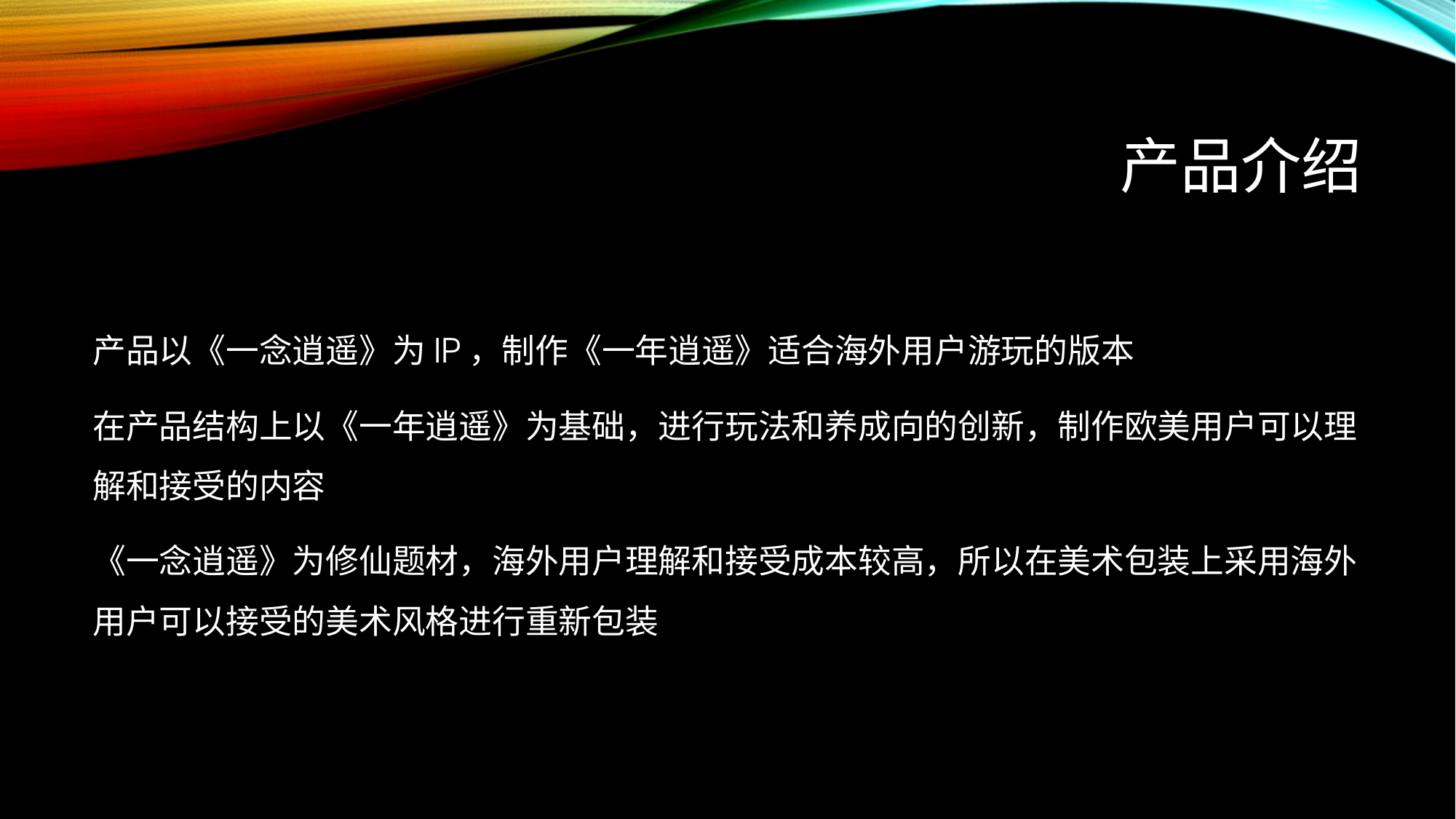

# 产品介绍
产品以《一念逍遥》为IP，制作《一年逍遥》适合海外用户游玩的版本
在产品结构上以《一年逍遥》为基础，进行玩法和养成向的创新，制作欧美用户可以理解和接受的内容
《一念逍遥》为修仙题材，海外用户理解和接受成本较高，所以在美术包装上采用海外用户可以接受的美术风格进行重新包装